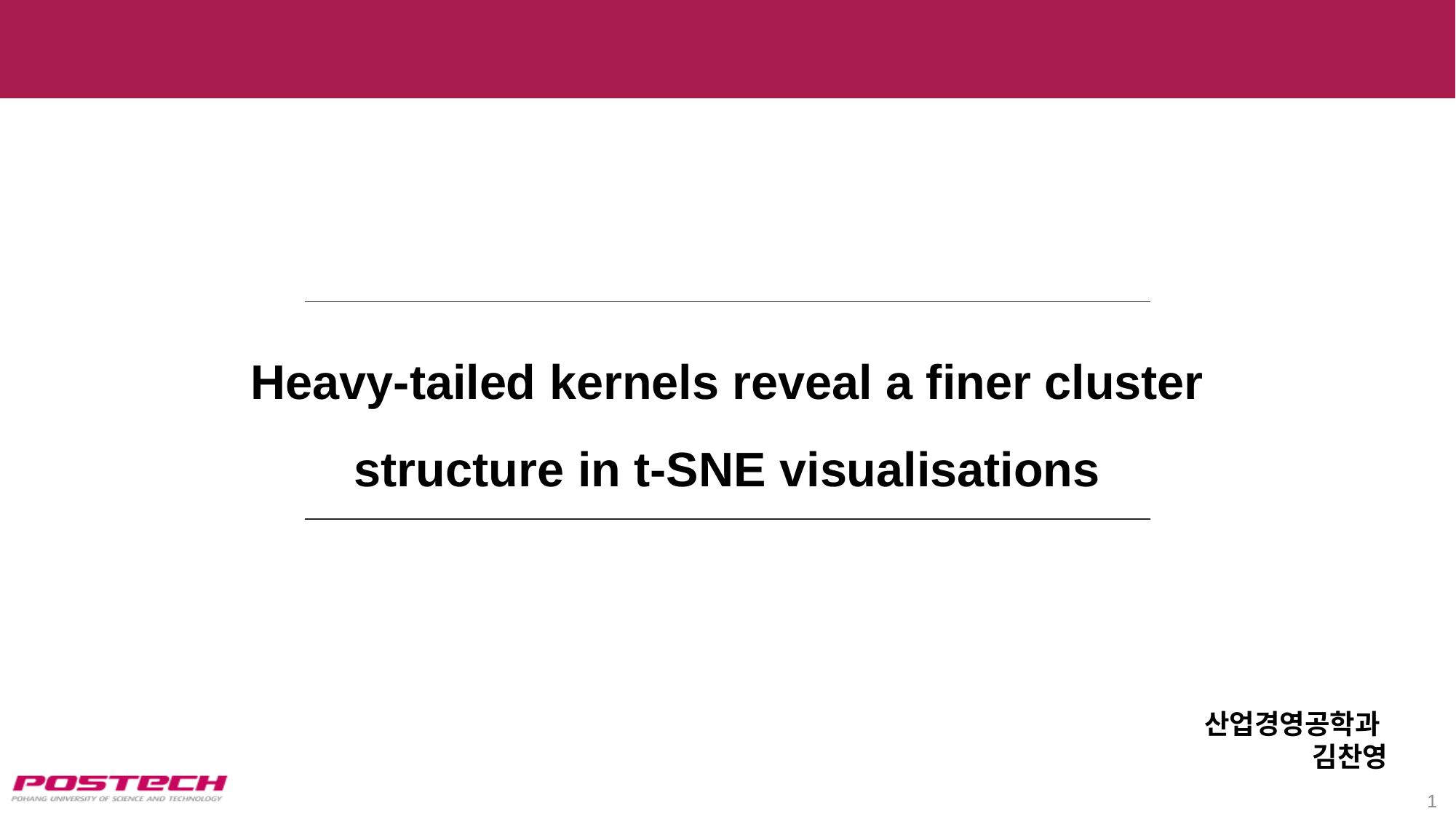

Heavy-tailed kernels reveal a finer cluster
structure in t-SNE visualisations
산업경영공학과
김찬영
1